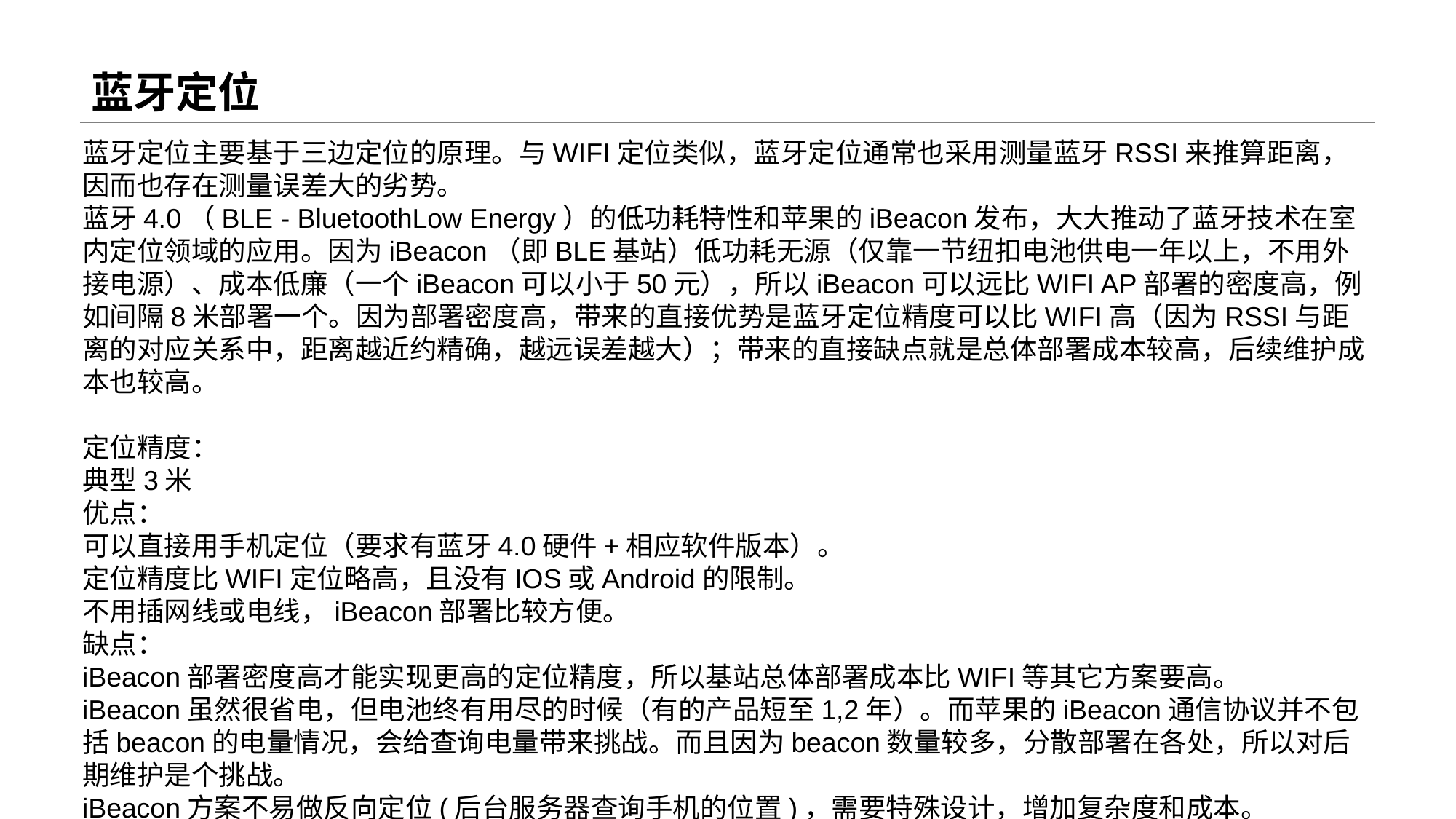

# 蓝牙定位
蓝牙定位主要基于三边定位的原理。与WIFI定位类似，蓝牙定位通常也采用测量蓝牙RSSI来推算距离，因而也存在测量误差大的劣势。
蓝牙4.0（BLE - BluetoothLow Energy）的低功耗特性和苹果的iBeacon发布，大大推动了蓝牙技术在室内定位领域的应用。因为iBeacon（即BLE基站）低功耗无源（仅靠一节纽扣电池供电一年以上，不用外接电源）、成本低廉（一个iBeacon可以小于50元），所以iBeacon可以远比WIFI AP部署的密度高，例如间隔8米部署一个。因为部署密度高，带来的直接优势是蓝牙定位精度可以比WIFI高（因为RSSI与距离的对应关系中，距离越近约精确，越远误差越大）；带来的直接缺点就是总体部署成本较高，后续维护成本也较高。

定位精度：
典型3米
优点：
可以直接用手机定位（要求有蓝牙4.0硬件+相应软件版本）。
定位精度比WIFI定位略高，且没有IOS或Android的限制。
不用插网线或电线，iBeacon部署比较方便。
缺点：
iBeacon部署密度高才能实现更高的定位精度，所以基站总体部署成本比WIFI等其它方案要高。
iBeacon虽然很省电，但电池终有用尽的时候（有的产品短至1,2年）。而苹果的iBeacon通信协议并不包括beacon的电量情况，会给查询电量带来挑战。而且因为beacon数量较多，分散部署在各处，所以对后期维护是个挑战。
iBeacon方案不易做反向定位(后台服务器查询手机的位置)，需要特殊设计，增加复杂度和成本。